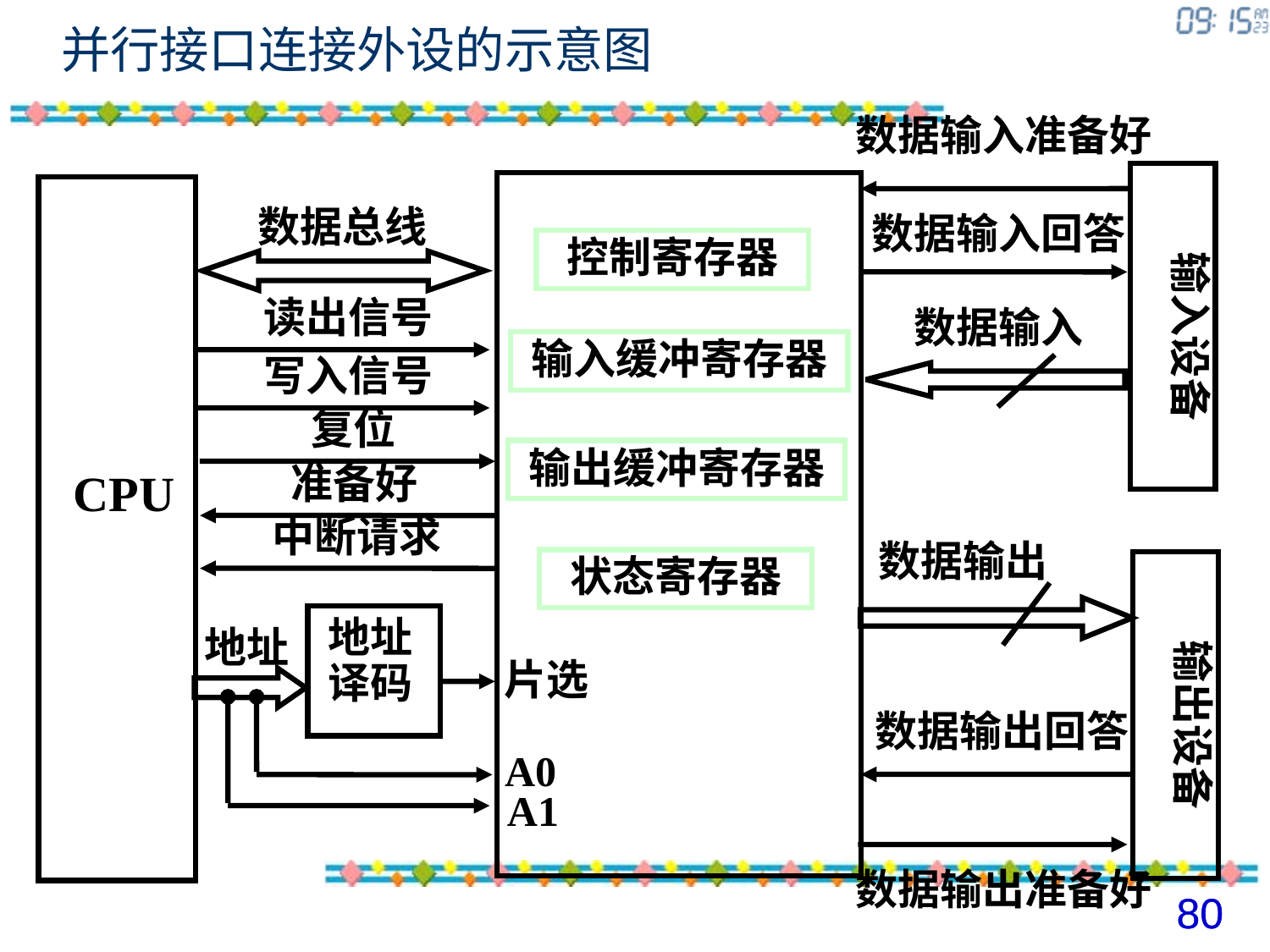

# 并行接口连接外设的示意图
数据输入准备好

输入设备

输出设备

数据输入回答

数据输入

数据输出

数据输出回答

数据输出准备好

数据总线

读出信号
写入信号

复位

准备好

CPU
中断请求

地址译码
地址

控制寄存器
输入缓冲寄存器
输出缓冲寄存器
状态寄存器
片选
A0
A1